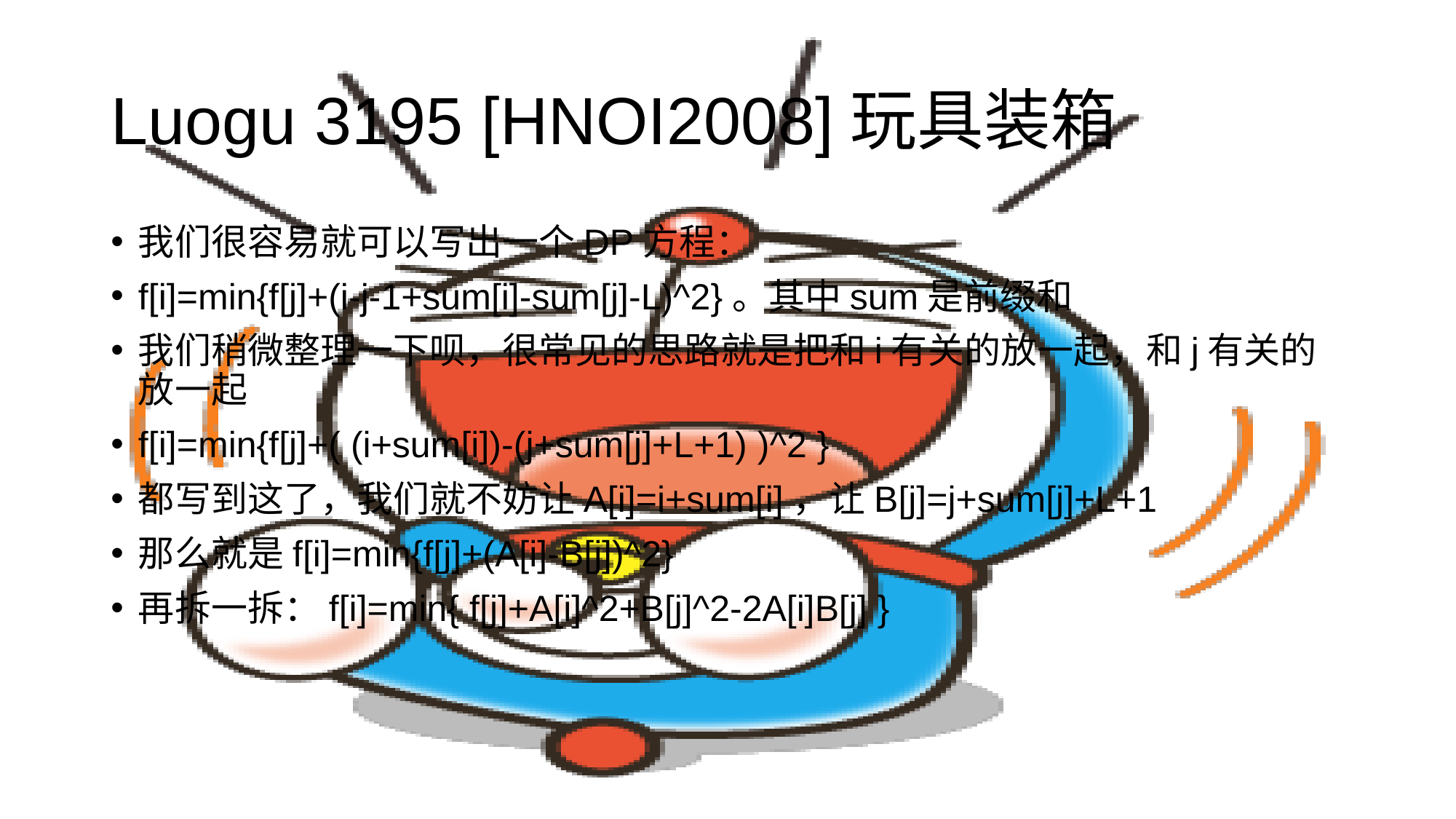

# Luogu 3195 [HNOI2008]玩具装箱
我们很容易就可以写出一个DP方程：
f[i]=min{f[j]+(i-j-1+sum[i]-sum[j]-L)^2}。其中sum是前缀和
我们稍微整理一下呗，很常见的思路就是把和i有关的放一起，和j有关的放一起
f[i]=min{f[j]+( (i+sum[i])-(j+sum[j]+L+1) )^2 }
都写到这了，我们就不妨让A[i]=i+sum[i]，让B[j]=j+sum[j]+L+1
那么就是f[i]=min{f[j]+(A[i]-B[j])^2}
再拆一拆：f[i]=min{ f[j]+A[i]^2+B[j]^2-2A[i]B[j] }